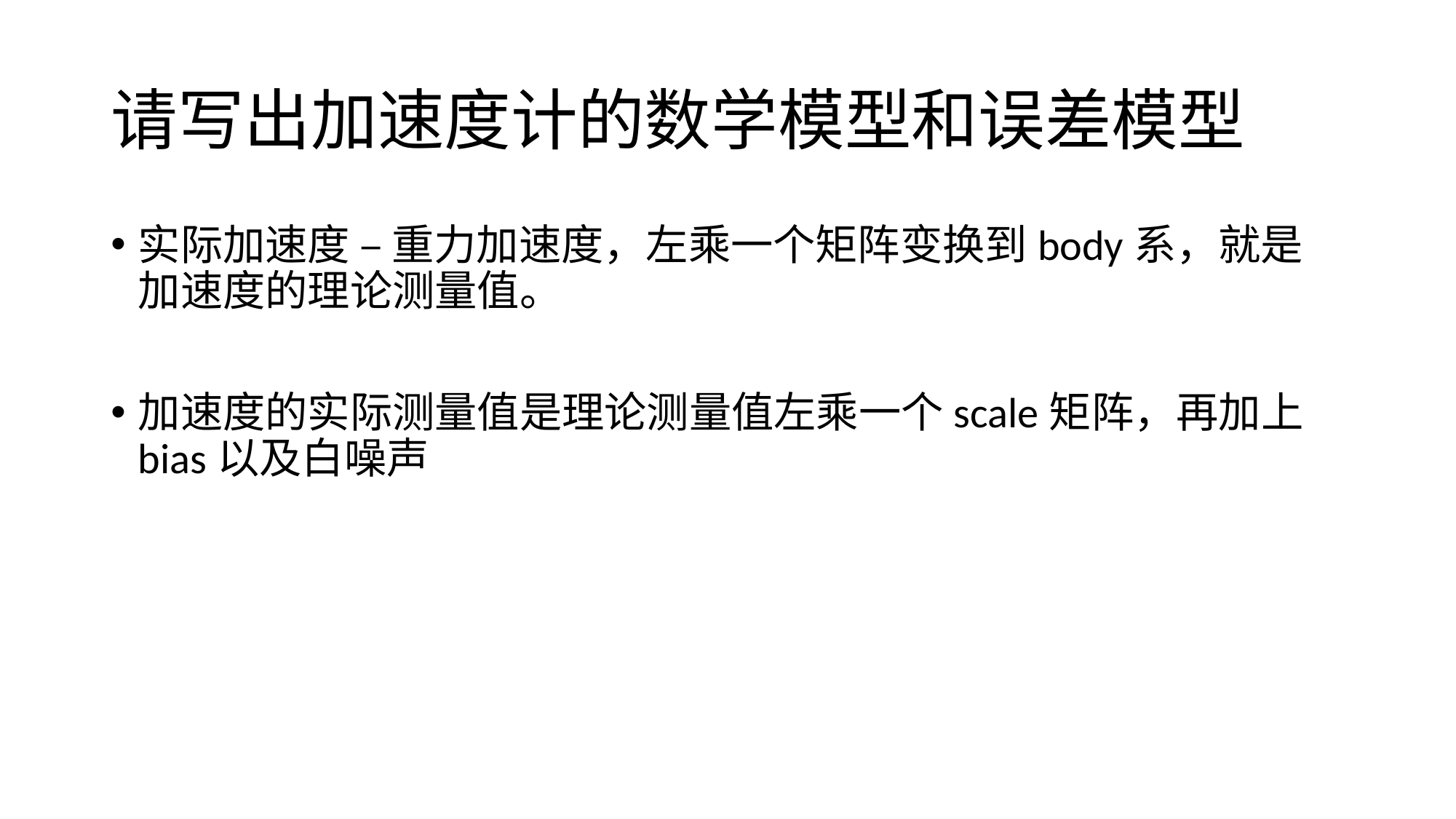

# 请写出加速度计的数学模型和误差模型
实际加速度 – 重力加速度，左乘一个矩阵变换到body系，就是加速度的理论测量值。

加速度的实际测量值是理论测量值左乘一个scale矩阵，再加上bias以及白噪声